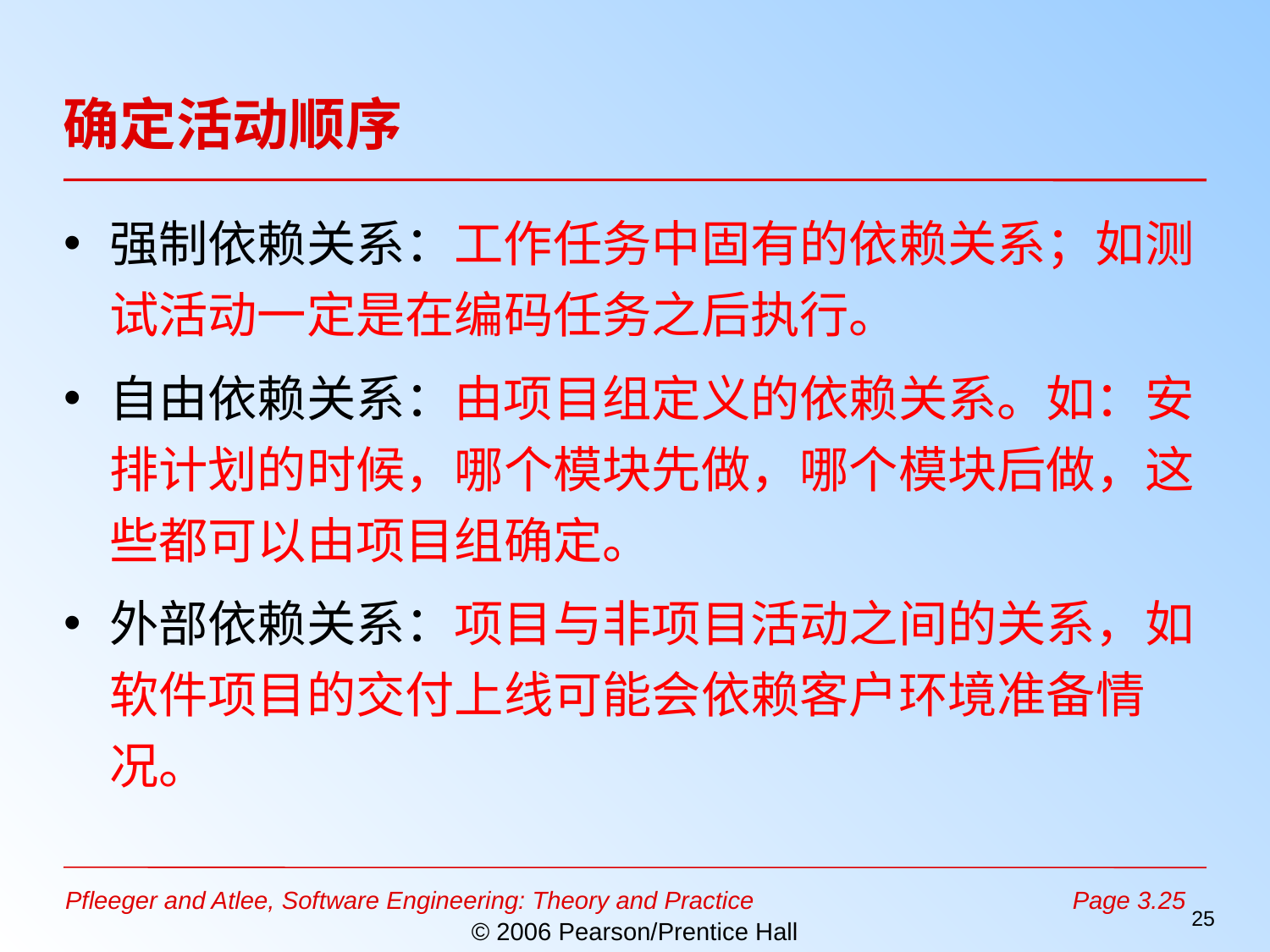

强制依赖关系：工作任务中固有的依赖关系；如测试活动一定是在编码任务之后执行。
自由依赖关系：由项目组定义的依赖关系。如：安排计划的时候，哪个模块先做，哪个模块后做，这些都可以由项目组确定。
外部依赖关系：项目与非项目活动之间的关系，如软件项目的交付上线可能会依赖客户环境准备情况。

# 确定活动顺序
25